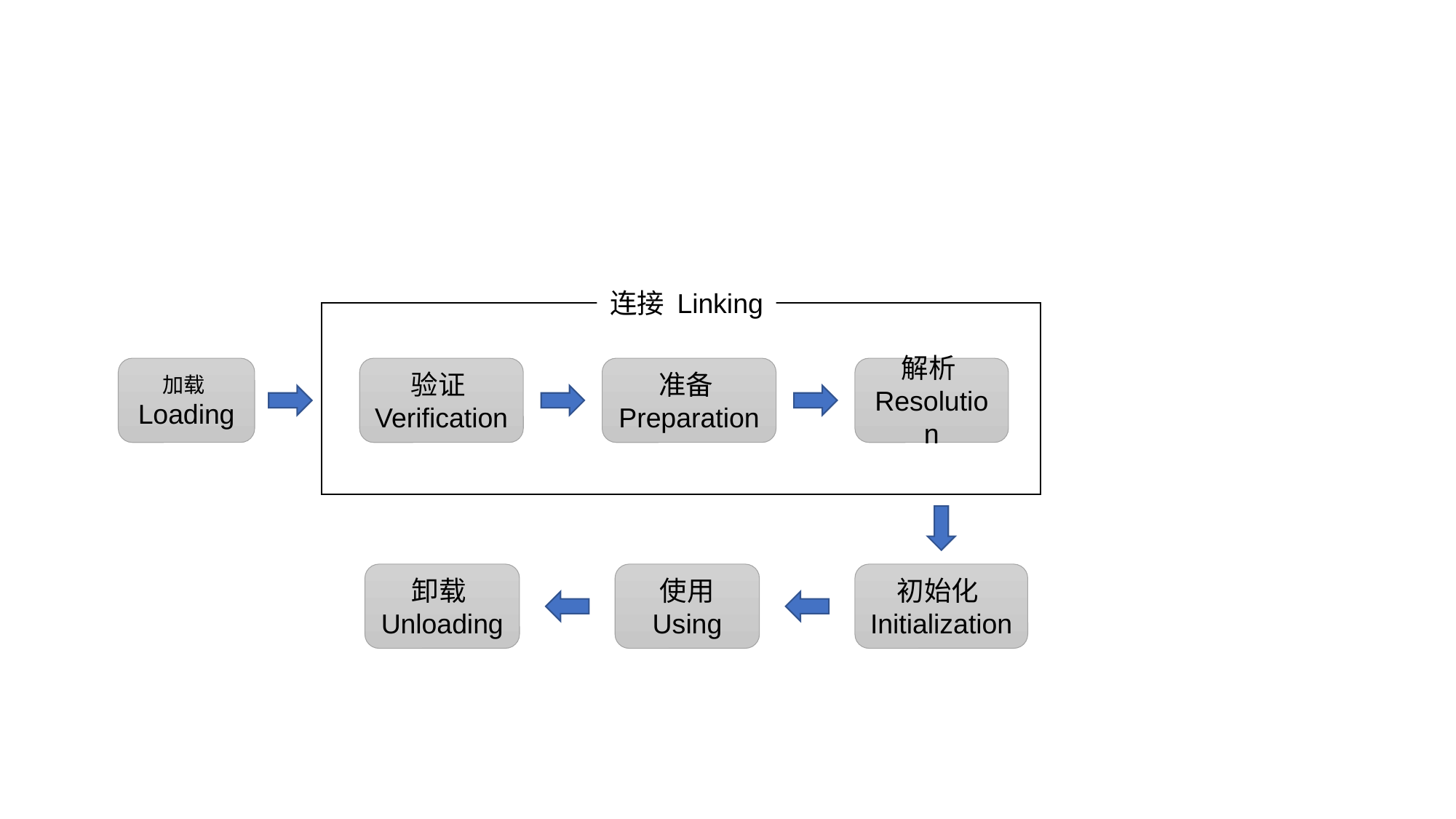

连接 Linking
是
加载Loading
验证Verification
准备Preparation
解析Resolution

卸载Unloading
使用
Using
初始化Initialization